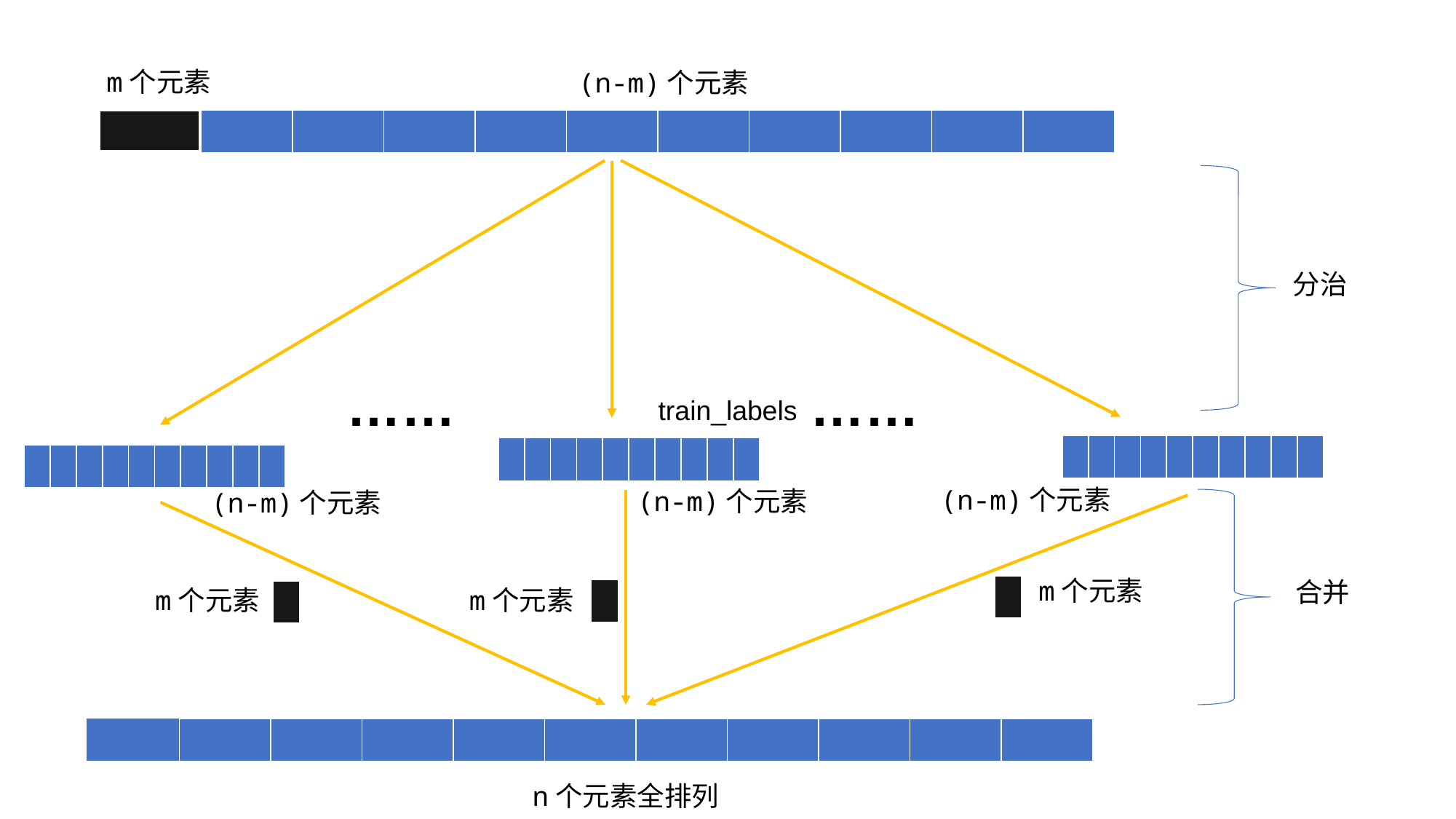

m个元素
(n-m)个元素
|  |  |  |  |  |  |  |  |  |  |
| --- | --- | --- | --- | --- | --- | --- | --- | --- | --- |
|  |
| --- |

分治
……
……
train_labels
|  |  |  |  |  |  |  |  |  |  |
| --- | --- | --- | --- | --- | --- | --- | --- | --- | --- |
|  |  |  |  |  |  |  |  |  |  |
| --- | --- | --- | --- | --- | --- | --- | --- | --- | --- |
|  |  |  |  |  |  |  |  |  |  |
| --- | --- | --- | --- | --- | --- | --- | --- | --- | --- |
(n-m)个元素
(n-m)个元素
(n-m)个元素

m个元素
合并
|  |
| --- |
m个元素
m个元素
|  |
| --- |
|  |
| --- |
|  |
| --- |
|  |  |  |  |  |  |  |  |  |  |
| --- | --- | --- | --- | --- | --- | --- | --- | --- | --- |
n个元素全排列